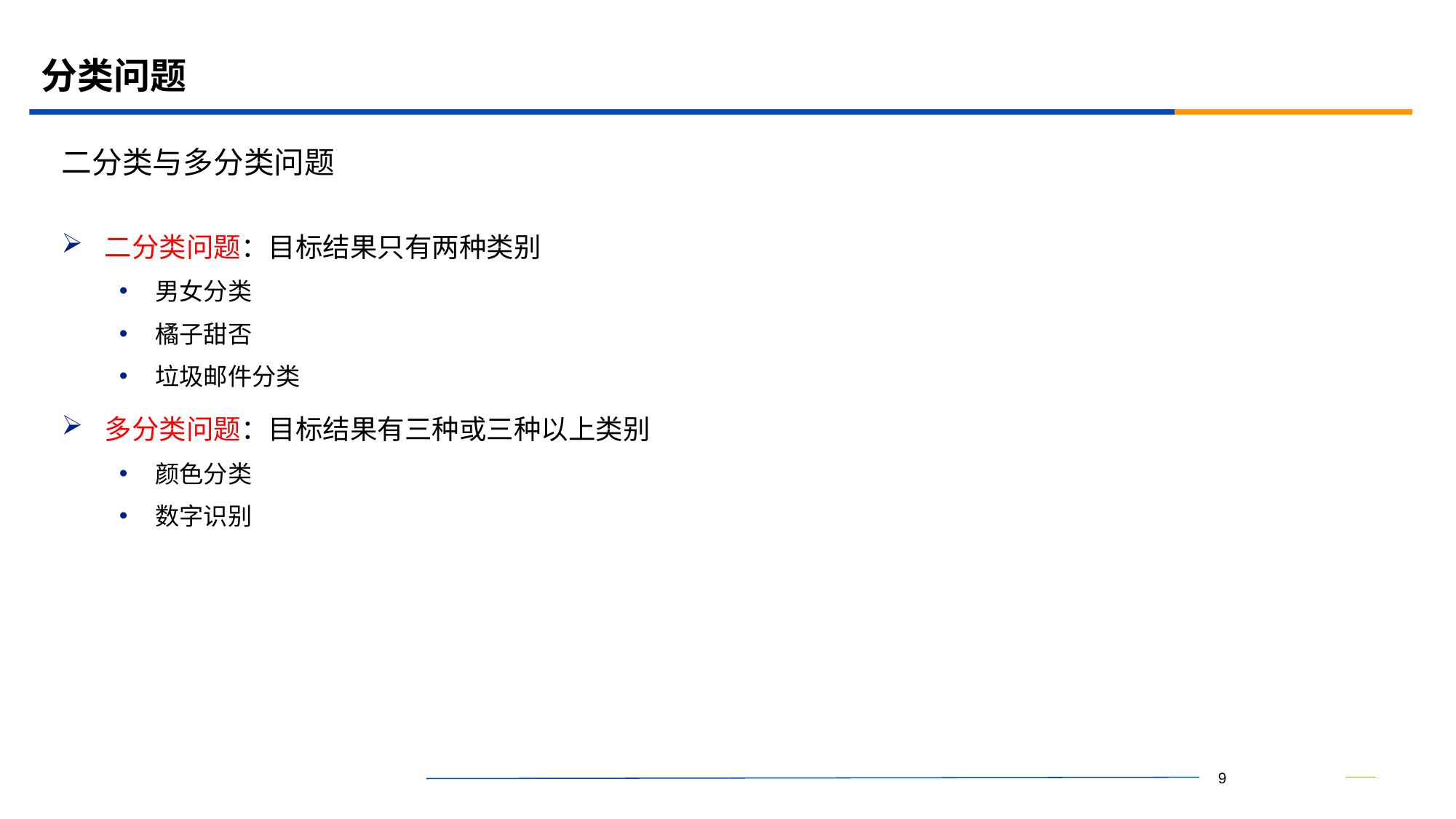

# 分类问题
二分类与多分类问题
二分类问题：目标结果只有两种类别
男女分类
橘子甜否
垃圾邮件分类
多分类问题：目标结果有三种或三种以上类别
颜色分类
数字识别